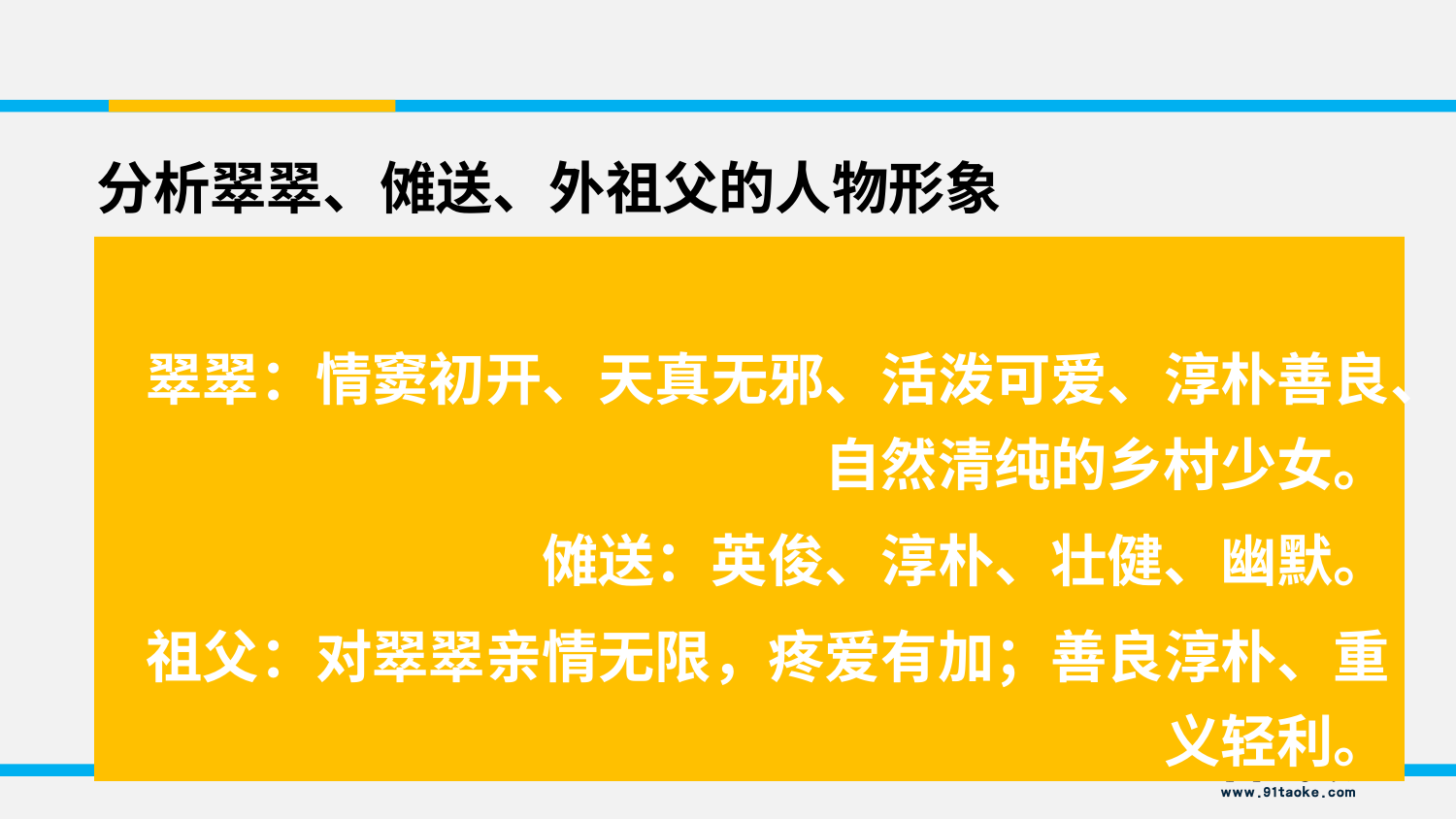

分析翠翠、傩送、外祖父的人物形象
翠翠：情窦初开、天真无邪、活泼可爱、淳朴善良、自然清纯的乡村少女。
傩送：英俊、淳朴、壮健、幽默。
祖父：对翠翠亲情无限，疼爱有加；善良淳朴、重义轻利。